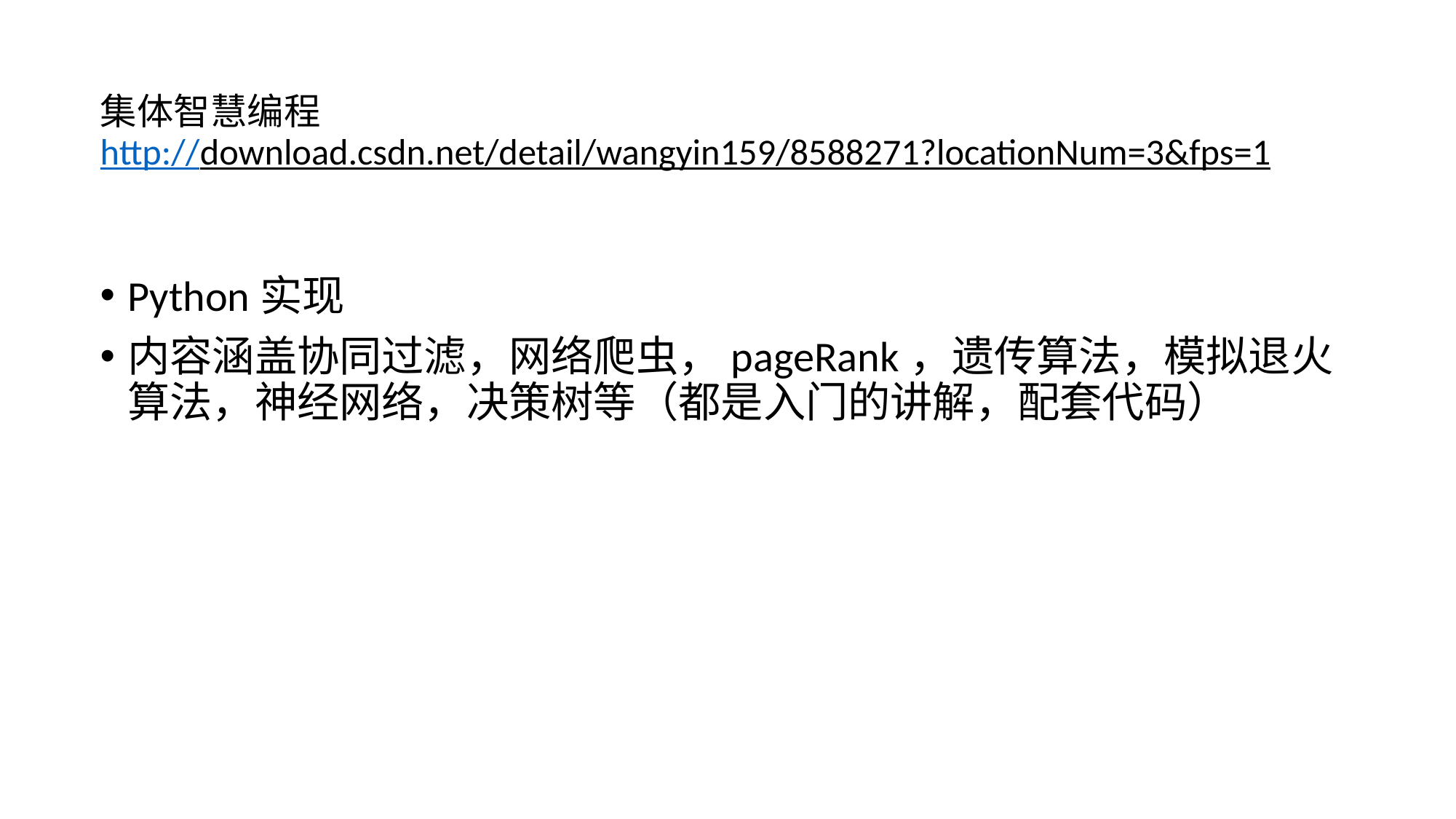

# 集体智慧编程 http://download.csdn.net/detail/wangyin159/8588271?locationNum=3&fps=1
Python实现
内容涵盖协同过滤，网络爬虫，pageRank，遗传算法，模拟退火算法，神经网络，决策树等（都是入门的讲解，配套代码）